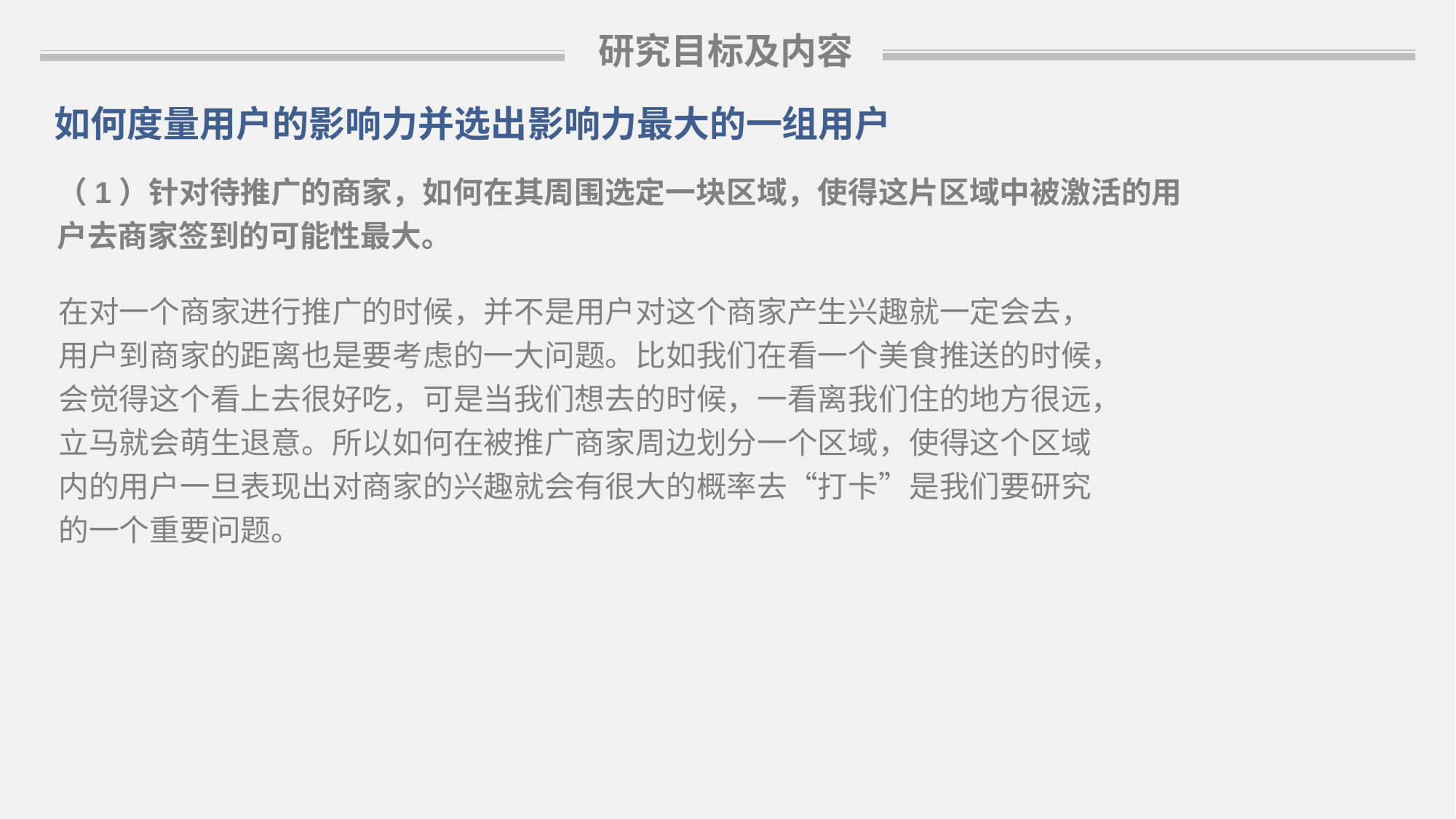

研究目标及内容
如何度量用户的影响力并选出影响力最大的一组用户
（1）针对待推广的商家，如何在其周围选定一块区域，使得这片区域中被激活的用户去商家签到的可能性最大。
在对一个商家进行推广的时候，并不是用户对这个商家产生兴趣就一定会去，用户到商家的距离也是要考虑的一大问题。比如我们在看一个美食推送的时候，会觉得这个看上去很好吃，可是当我们想去的时候，一看离我们住的地方很远，立马就会萌生退意。所以如何在被推广商家周边划分一个区域，使得这个区域内的用户一旦表现出对商家的兴趣就会有很大的概率去“打卡”是我们要研究的一个重要问题。